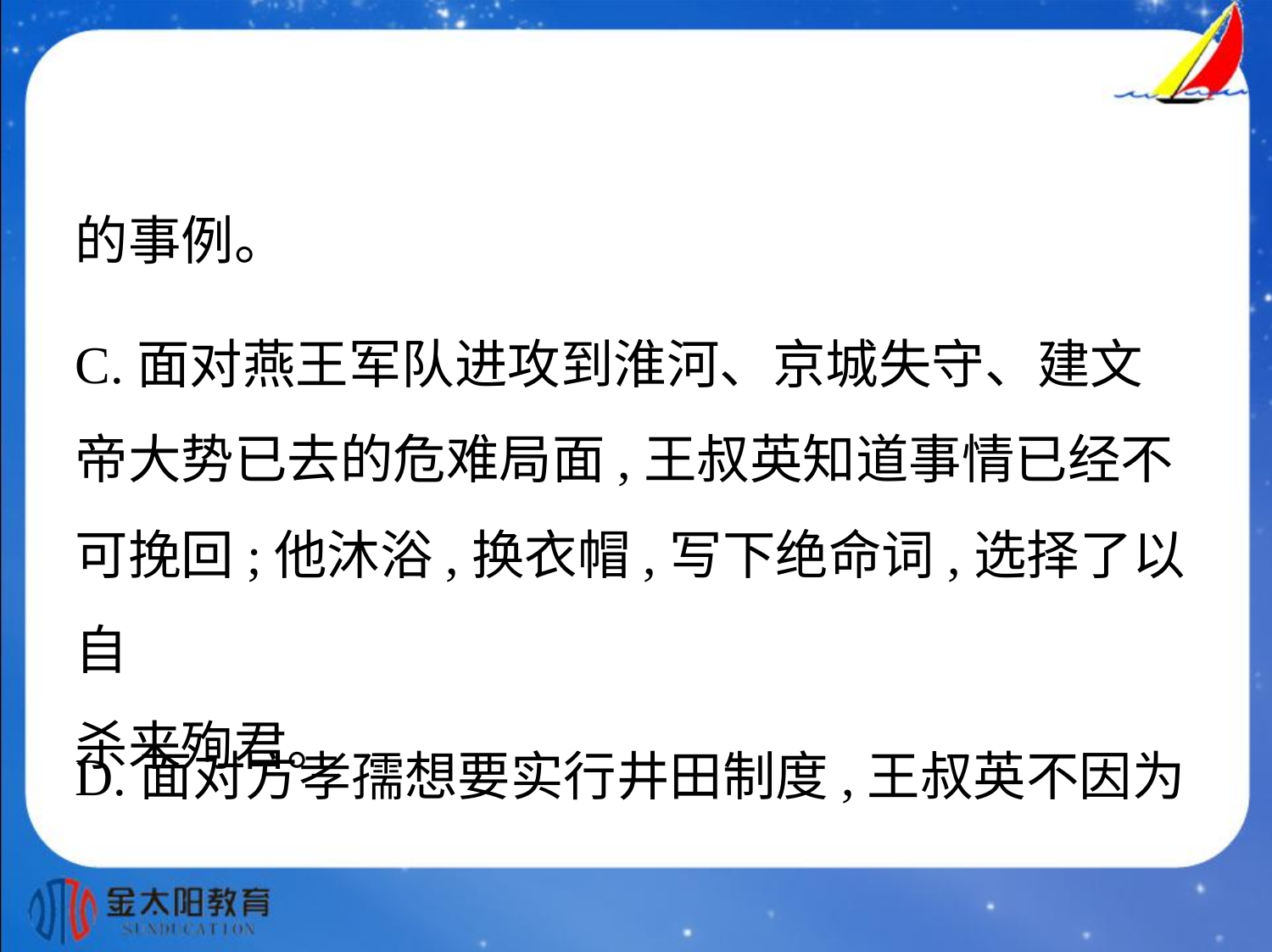

的事例。
C.面对燕王军队进攻到淮河、京城失守、建文
帝大势已去的危难局面,王叔英知道事情已经不
可挽回;他沐浴,换衣帽,写下绝命词,选择了以自
杀来殉君。
D.面对方孝孺想要实行井田制度,王叔英不因为